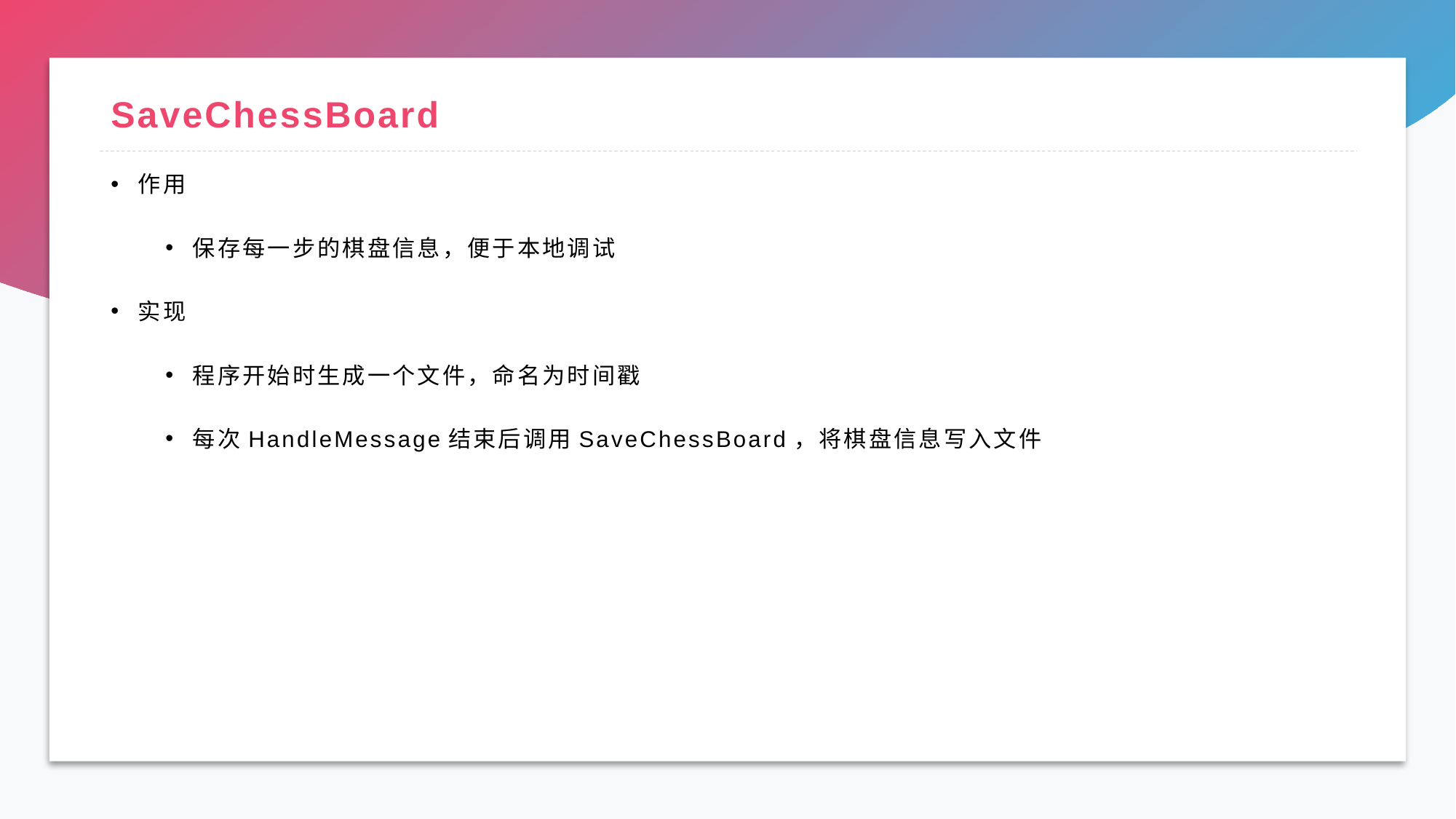

# SaveChessBoard
作用
保存每一步的棋盘信息，便于本地调试
实现
程序开始时生成一个文件，命名为时间戳
每次HandleMessage结束后调用SaveChessBoard，将棋盘信息写入文件